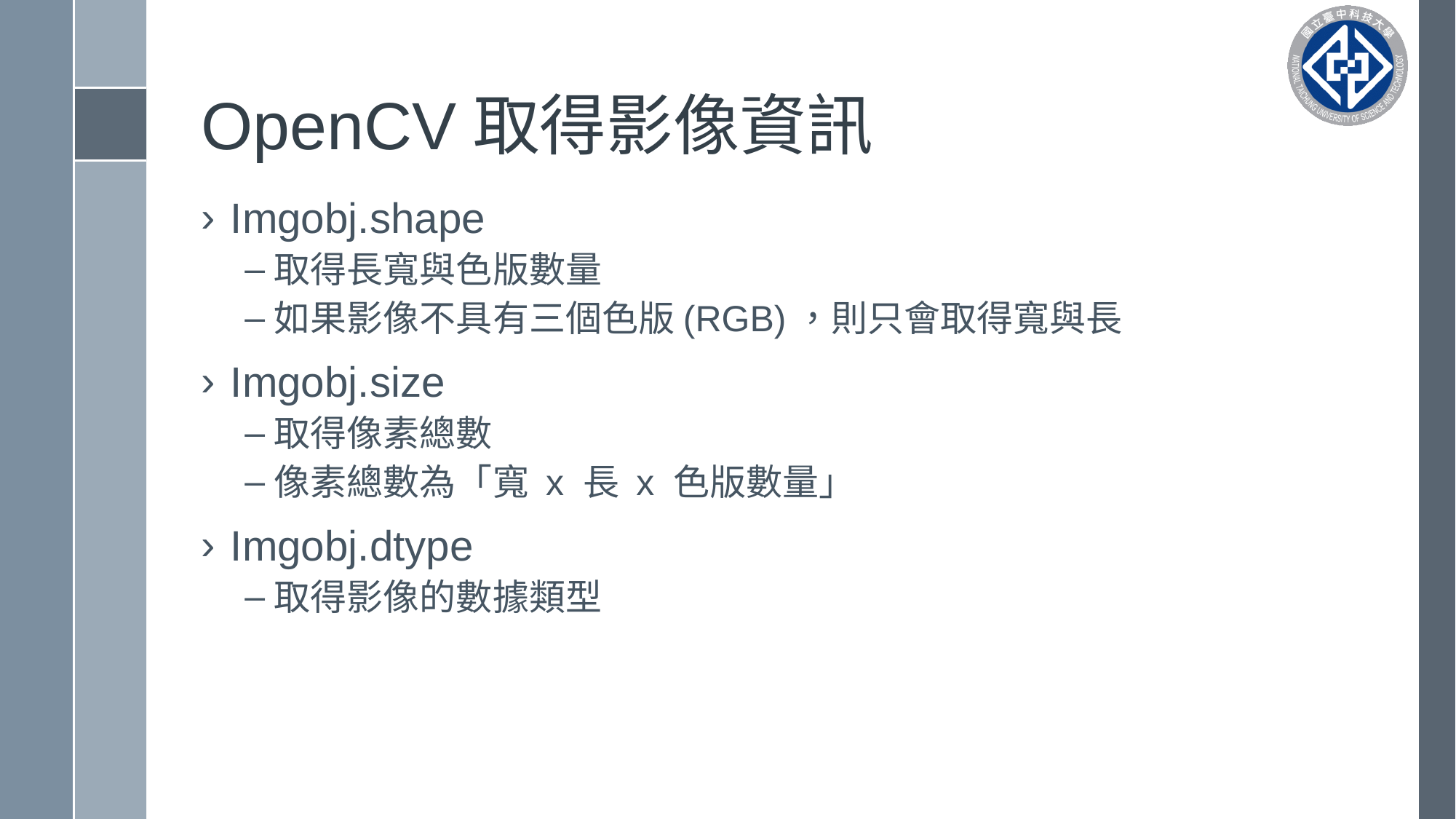

# OpenCV取得影像資訊
Imgobj.shape
取得長寬與色版數量
如果影像不具有三個色版(RGB)，則只會取得寬與長
Imgobj.size
取得像素總數
像素總數為「寬 x 長 x 色版數量」
Imgobj.dtype
取得影像的數據類型